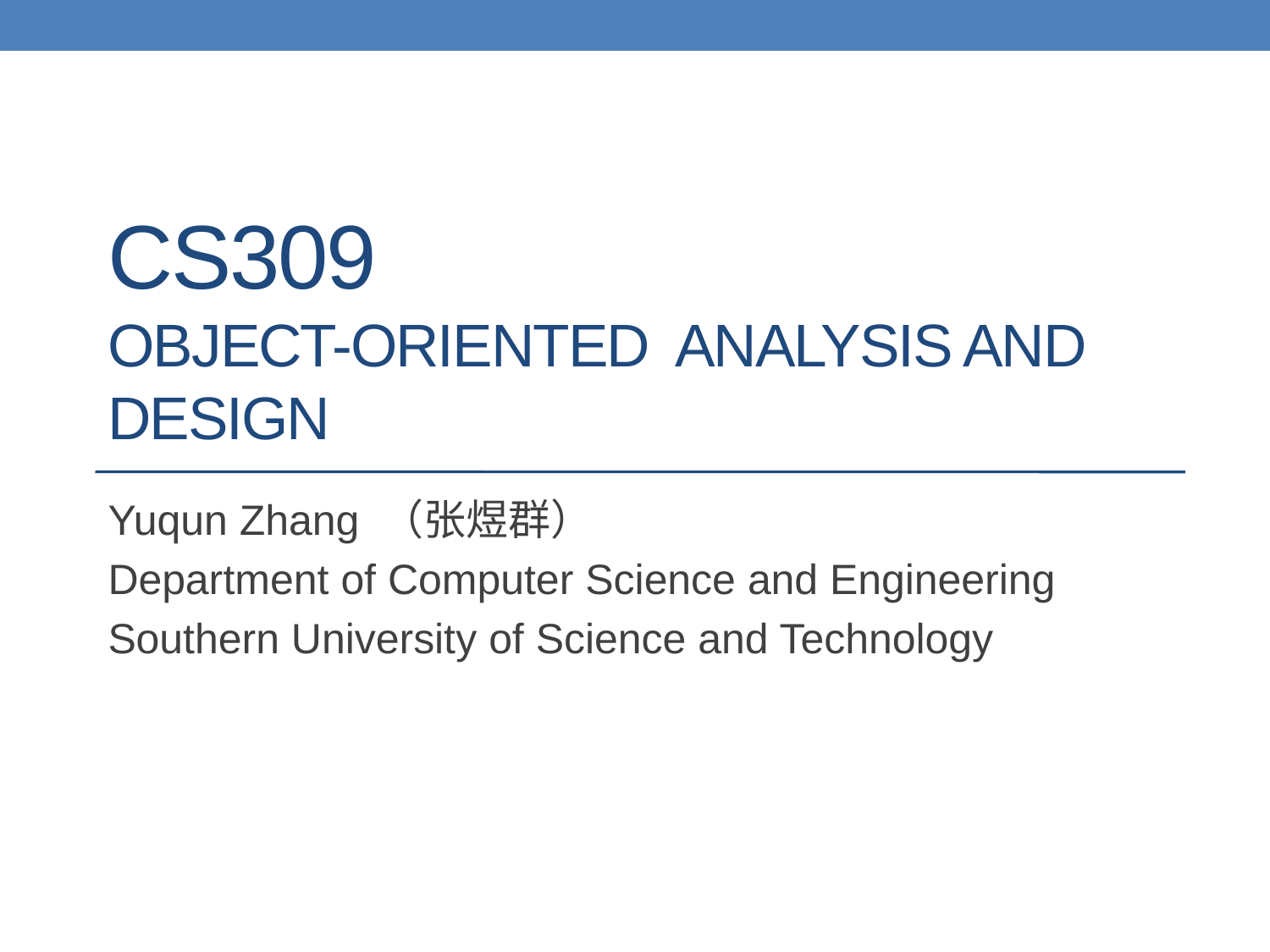

# CS309 Object-ORIENTED  Analysis and DESIGN
Yuqun Zhang （张煜群）
Department of Computer Science and Engineering
Southern University of Science and Technology